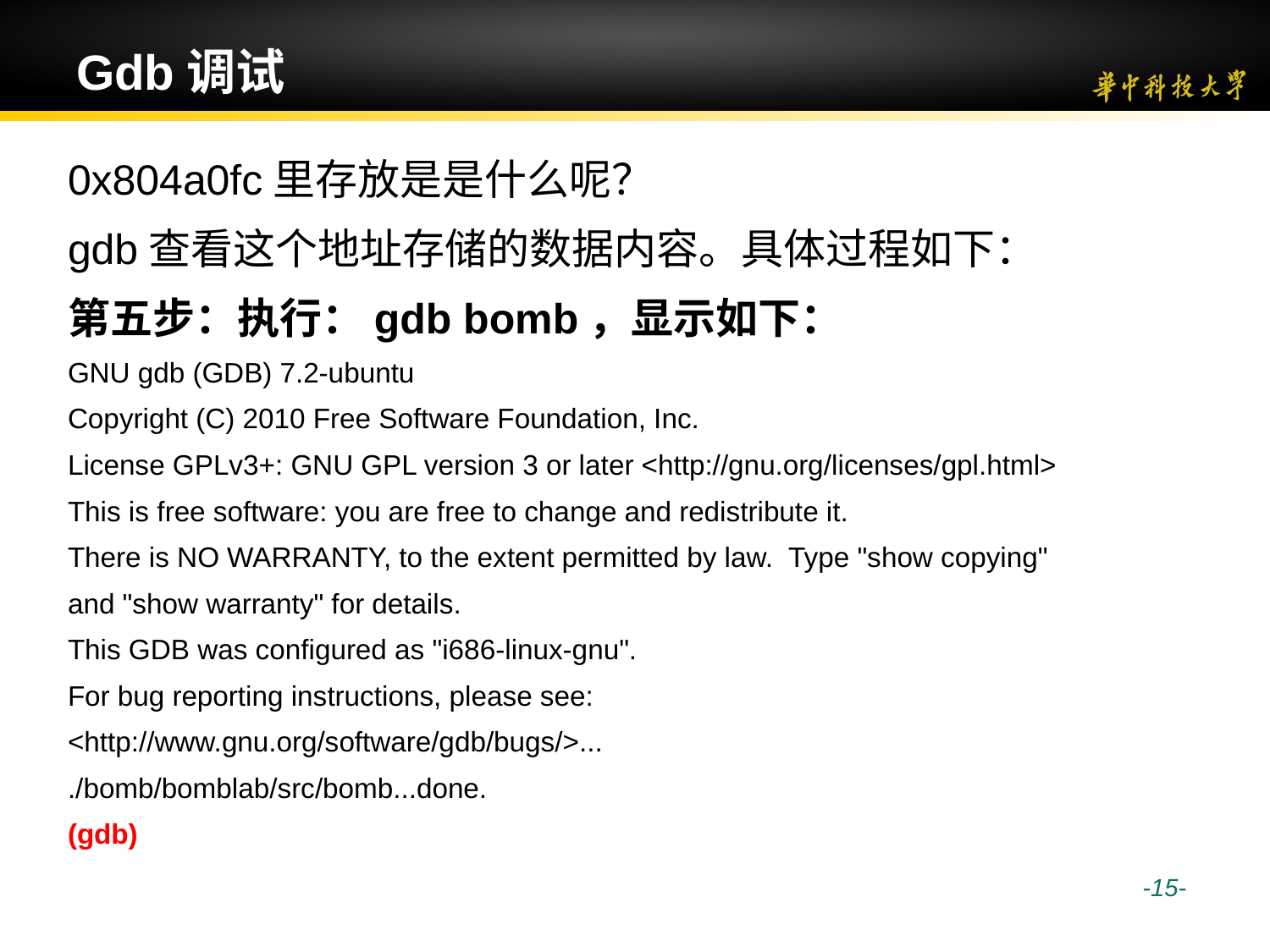

# Gdb调试
0x804a0fc里存放是是什么呢？
gdb查看这个地址存储的数据内容。具体过程如下：
第五步：执行：gdb bomb，显示如下：
GNU gdb (GDB) 7.2-ubuntu
Copyright (C) 2010 Free Software Foundation, Inc.
License GPLv3+: GNU GPL version 3 or later <http://gnu.org/licenses/gpl.html>
This is free software: you are free to change and redistribute it.
There is NO WARRANTY, to the extent permitted by law.  Type "show copying"
and "show warranty" for details.
This GDB was configured as "i686-linux-gnu".
For bug reporting instructions, please see:
<http://www.gnu.org/software/gdb/bugs/>...
./bomb/bomblab/src/bomb...done.
(gdb)

 -15-